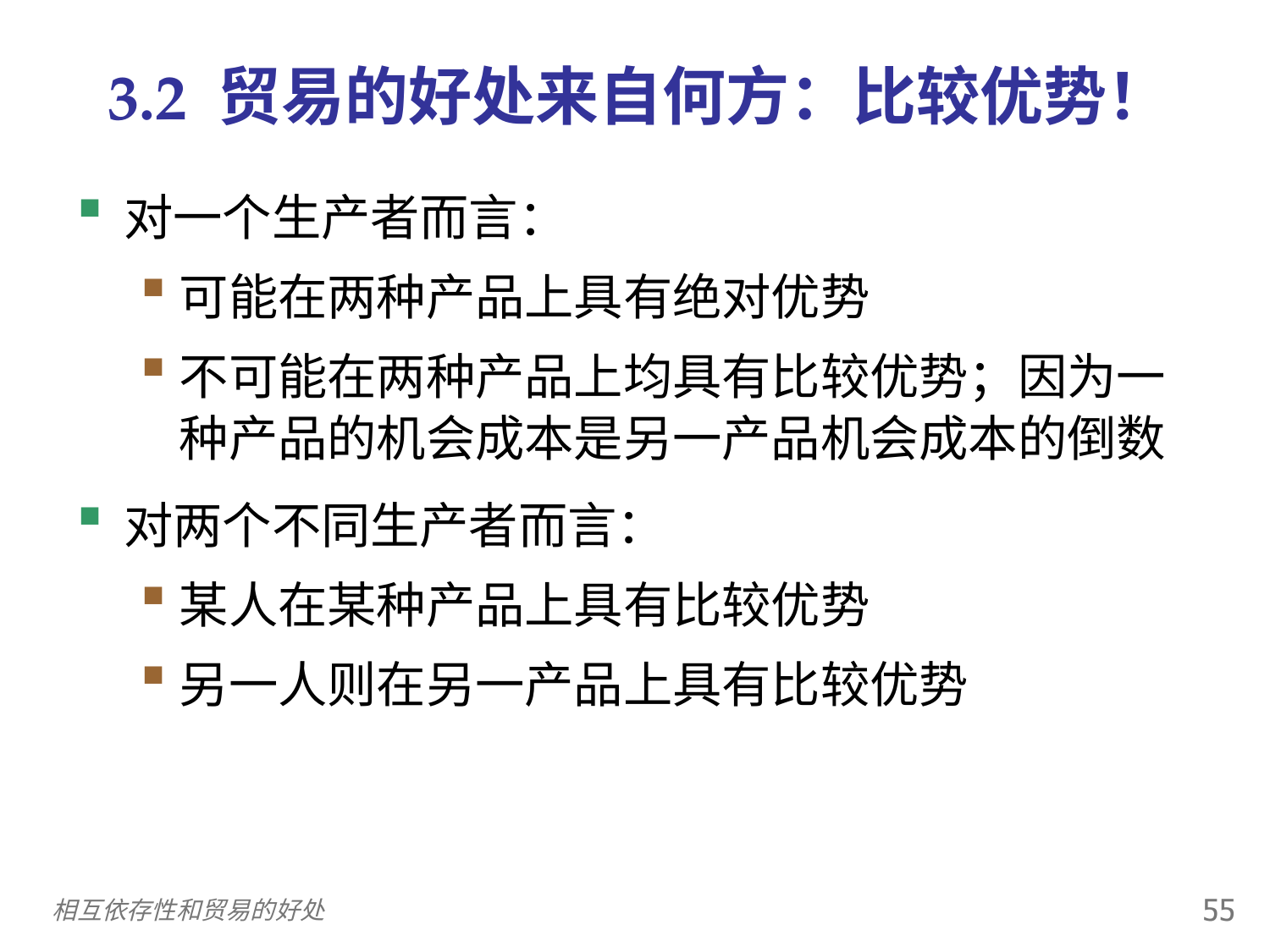

3.2 贸易的好处来自何方：比较优势！
0
对一个生产者而言：
可能在两种产品上具有绝对优势
不可能在两种产品上均具有比较优势；因为一种产品的机会成本是另一产品机会成本的倒数
对两个不同生产者而言：
某人在某种产品上具有比较优势
另一人则在另一产品上具有比较优势
55
相互依存性和贸易的好处